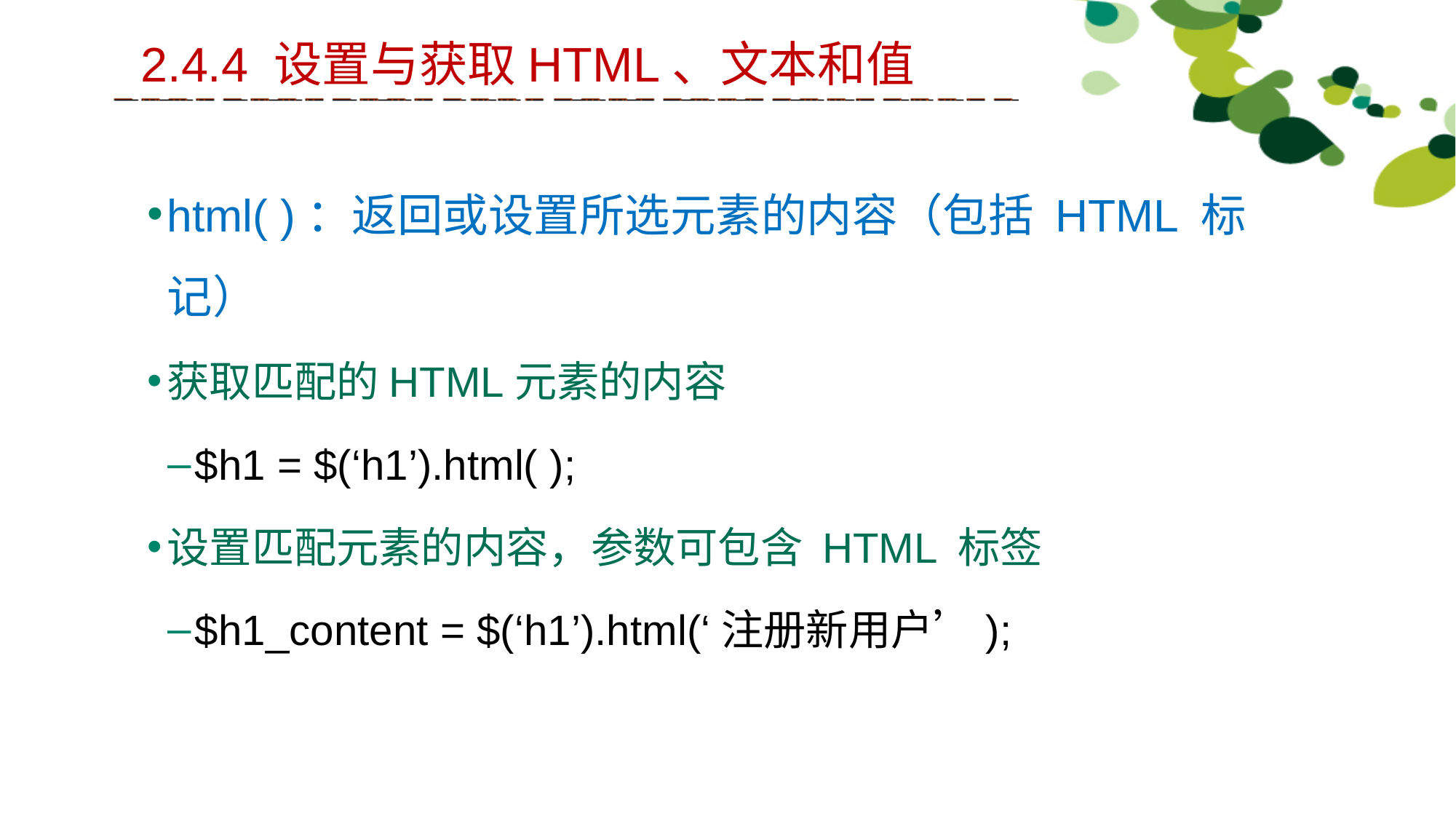

2.4.4 设置与获取HTML、文本和值
html( )：返回或设置所选元素的内容（包括 HTML 标记）
获取匹配的HTML元素的内容
$h1 = $(‘h1’).html( );
设置匹配元素的内容，参数可包含 HTML 标签
$h1_content = $(‘h1’).html(‘注册新用户’);